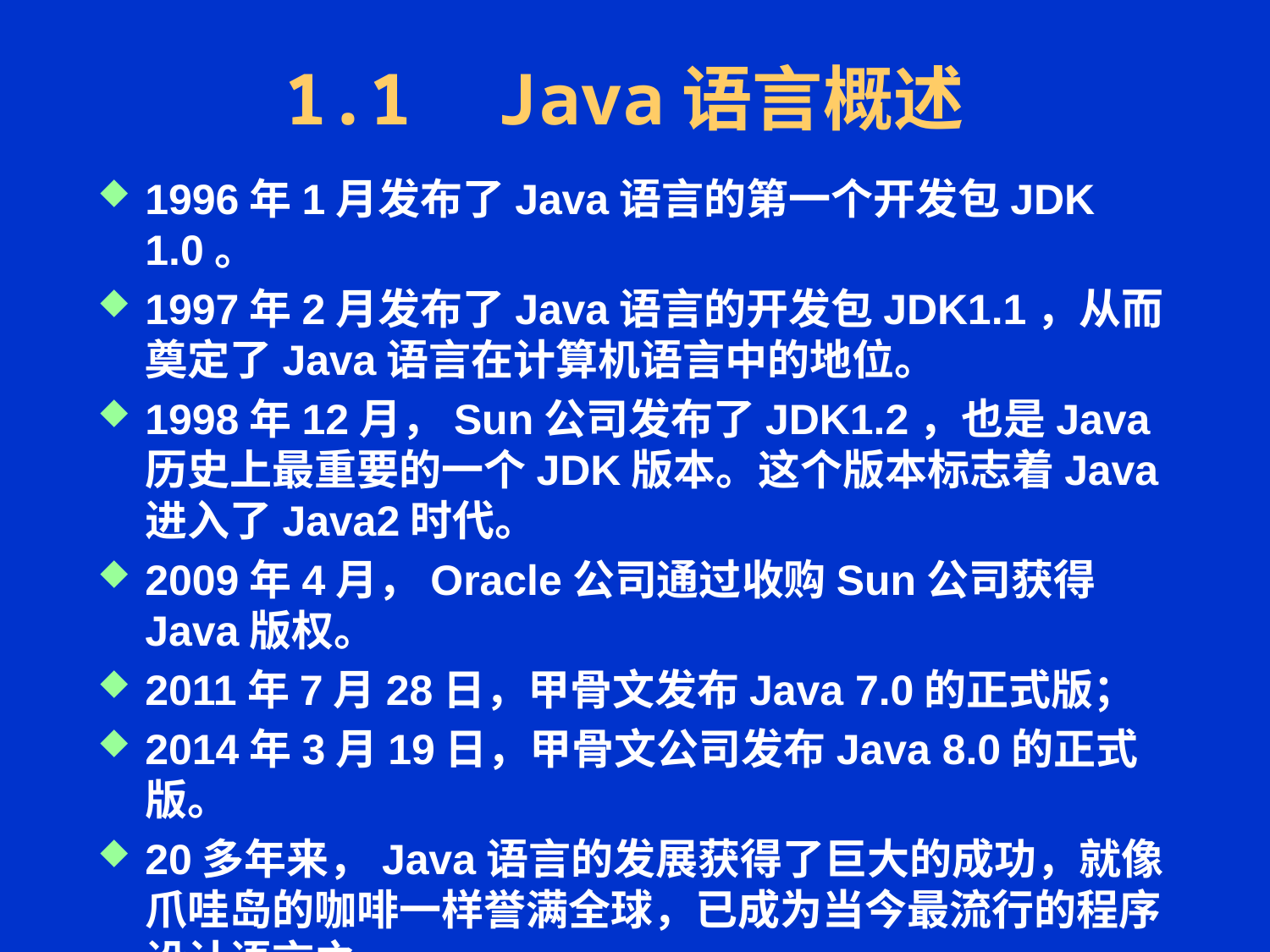

# 1.1  Java语言概述
1996年1月发布了Java语言的第一个开发包JDK 1.0。
1997年2月发布了Java语言的开发包JDK1.1，从而奠定了Java语言在计算机语言中的地位。
1998年12月，Sun公司发布了JDK1.2，也是Java历史上最重要的一个JDK版本。这个版本标志着Java进入了Java2时代。
2009年4月，Oracle公司通过收购Sun公司获得Java版权。
2011年7月28日，甲骨文发布Java 7.0的正式版；
2014年3月19日，甲骨文公司发布Java 8.0的正式版。
20多年来，Java语言的发展获得了巨大的成功，就像爪哇岛的咖啡一样誉满全球，已成为当今最流行的程序设计语言之一。